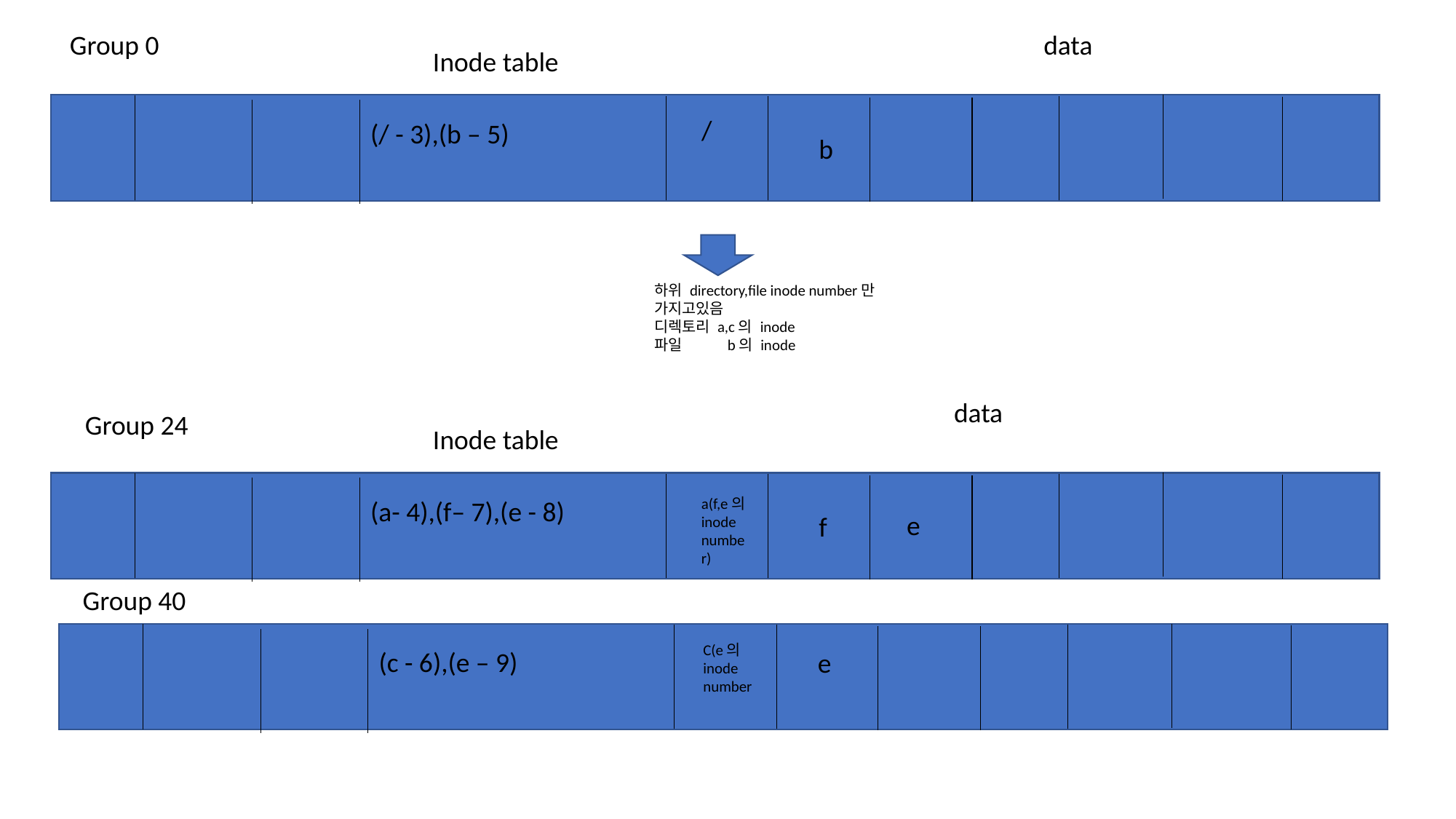

Group 0

data
Inode table

/
(/ - 3),(b – 5)
b

하위 directory,file inode number만 가지고있음
디렉토리 a,c의 inode
파일          b의 inode
data
Group 24

Inode table

a(f,e의 inode number)
(a- 4),(f– 7),(e - 8)
e
f
Group 40

C(e의 inode number
(c - 6),(e – 9)
e